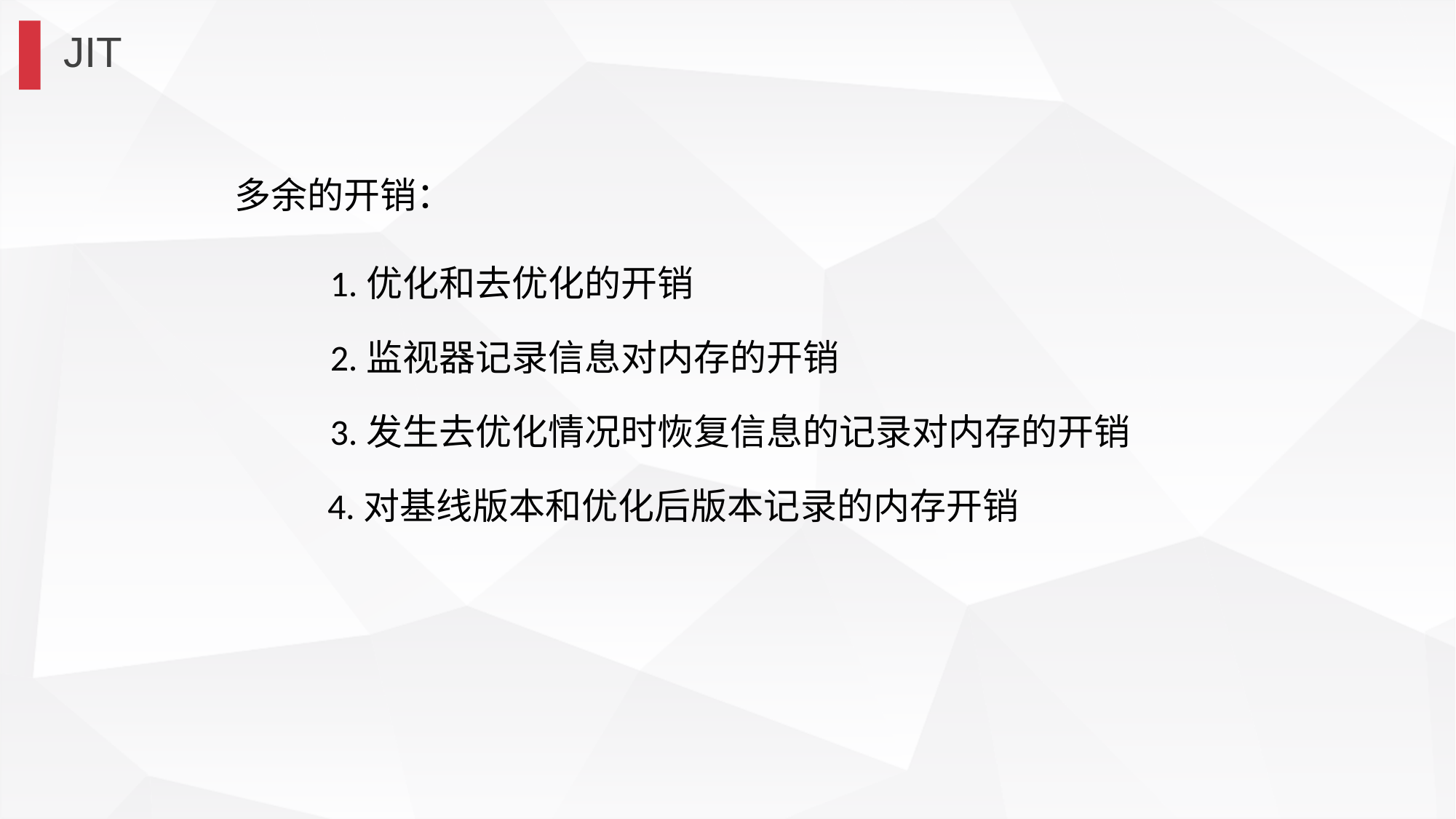

JIT

多余的开销：
1.优化和去优化的开销
2.监视器记录信息对内存的开销
3.发生去优化情况时恢复信息的记录对内存的开销
4.对基线版本和优化后版本记录的内存开销